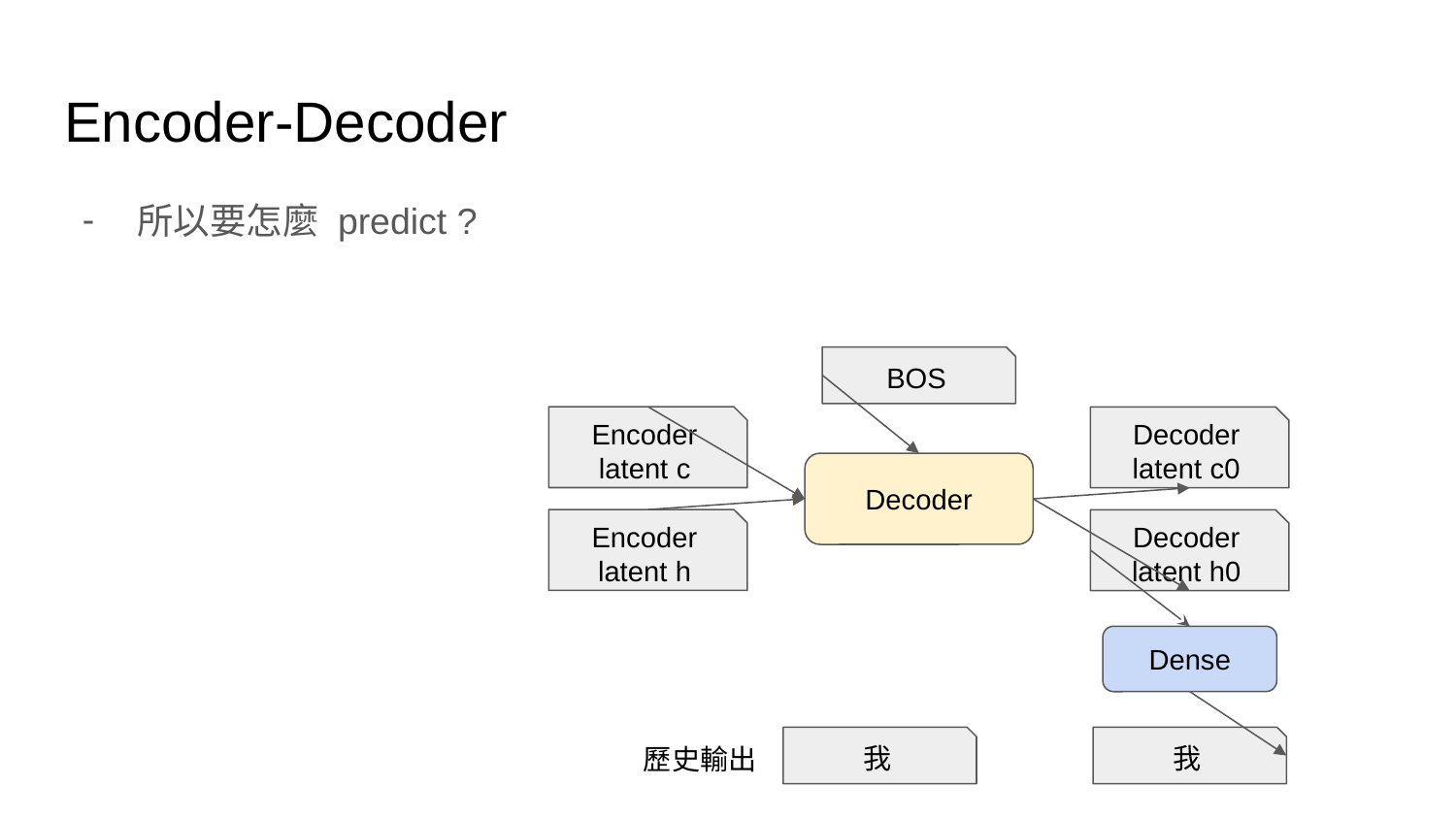

# Encoder-Decoder
所以要怎麼 predict ?

BOS
Encoder
latent c
Decoder
latent c0
Decoder
Encoder
latent h
Decoder
latent h0
Dense
歷史輸出
我
我